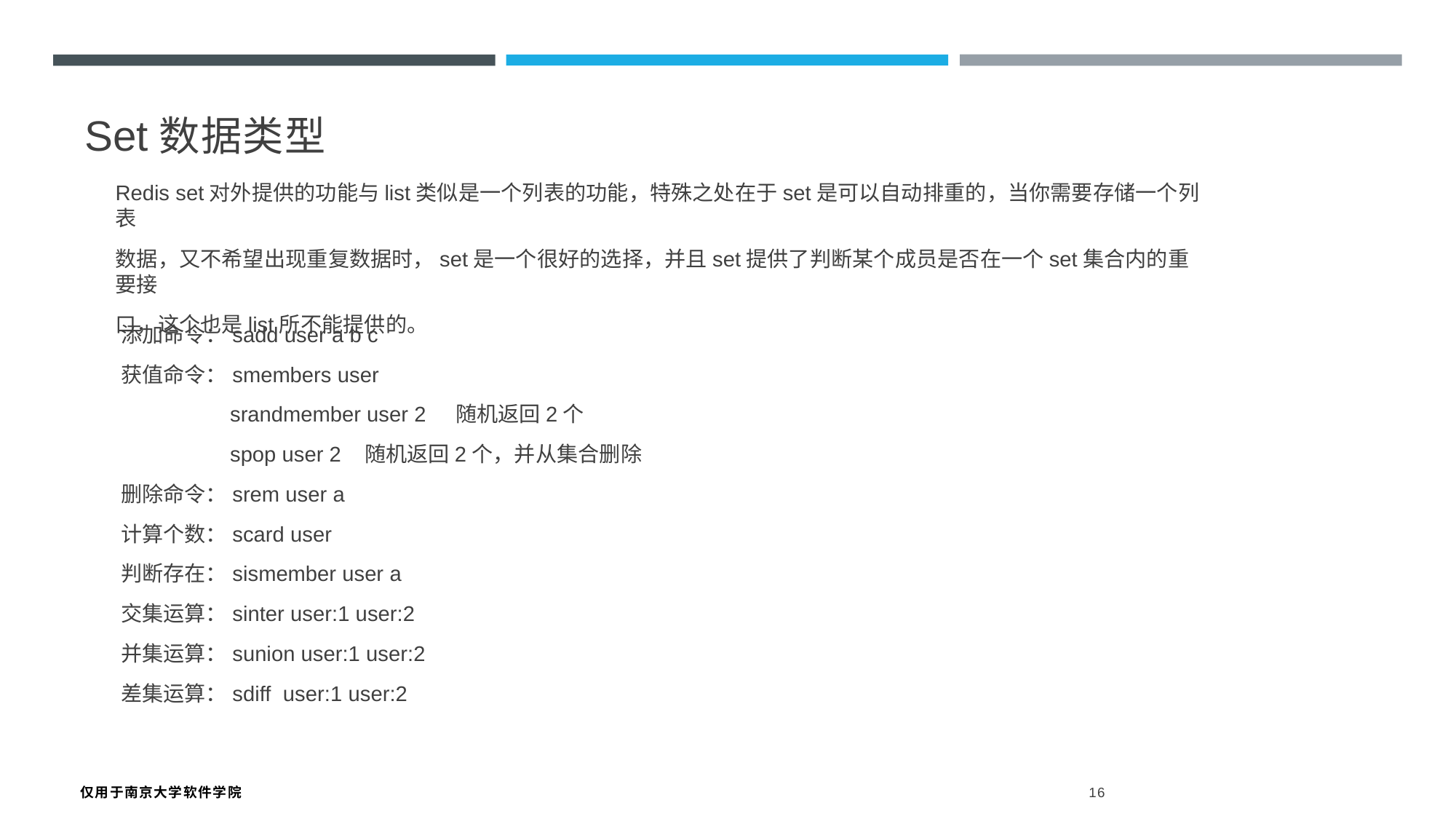

Set数据类型
Redis set对外提供的功能与list类似是一个列表的功能，特殊之处在于set是可以自动排重的，当你需要存储一个列表
数据，又不希望出现重复数据时，set是一个很好的选择，并且set提供了判断某个成员是否在一个set集合内的重要接
口，这个也是list所不能提供的。
添加命令：sadd user a b c
获值命令：smembers user
	srandmember user 2    随机返回2个
	spop user 2   随机返回2个，并从集合删除
删除命令：srem user a
计算个数：scard user
判断存在：sismember user a
交集运算：sinter user:1 user:2
并集运算：sunion user:1 user:2
差集运算：sdiff  user:1 user:2

仅用于南京大学软件学院                                                                                                                                                                                                                                                                                16